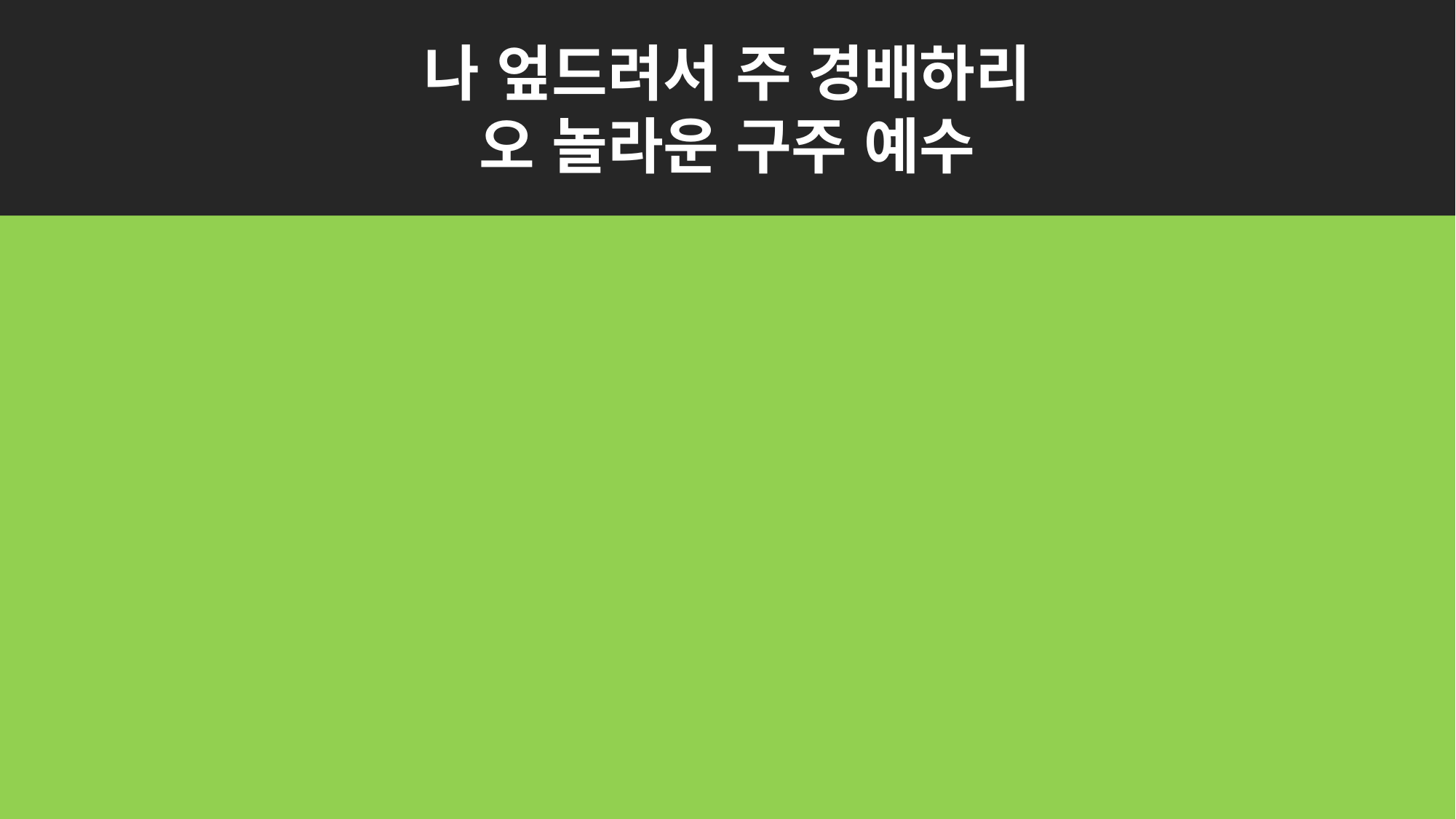

나 엎드려서 주 경배하리
오 놀라운 구주 예수